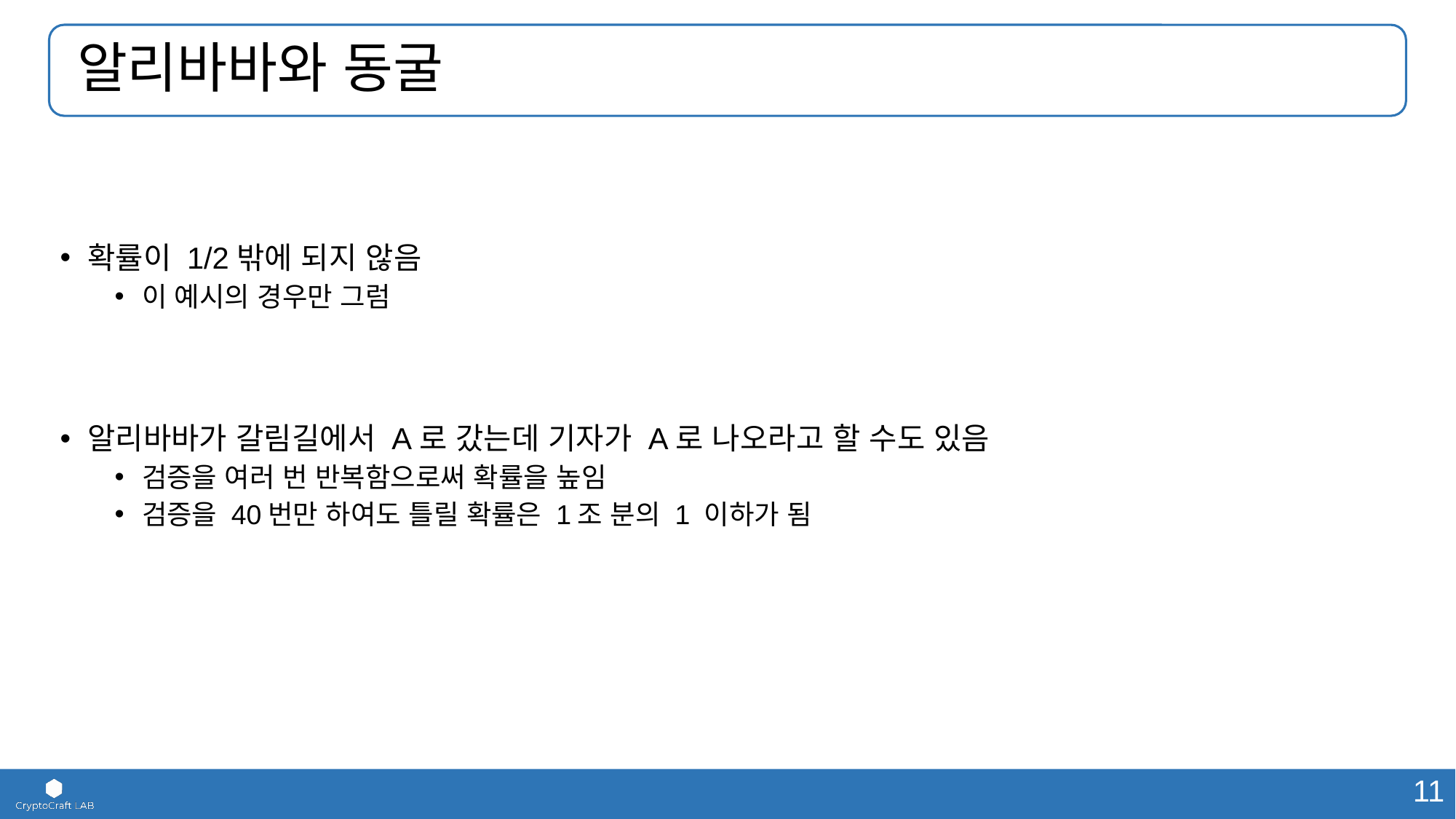

# 알리바바와 동굴

확률이 1/2밖에 되지 않음
이 예시의 경우만 그럼

알리바바가 갈림길에서 A로 갔는데 기자가 A로 나오라고 할 수도 있음
검증을 여러 번 반복함으로써 확률을 높임
검증을 40번만 하여도 틀릴 확률은 1조 분의 1 이하가 됨